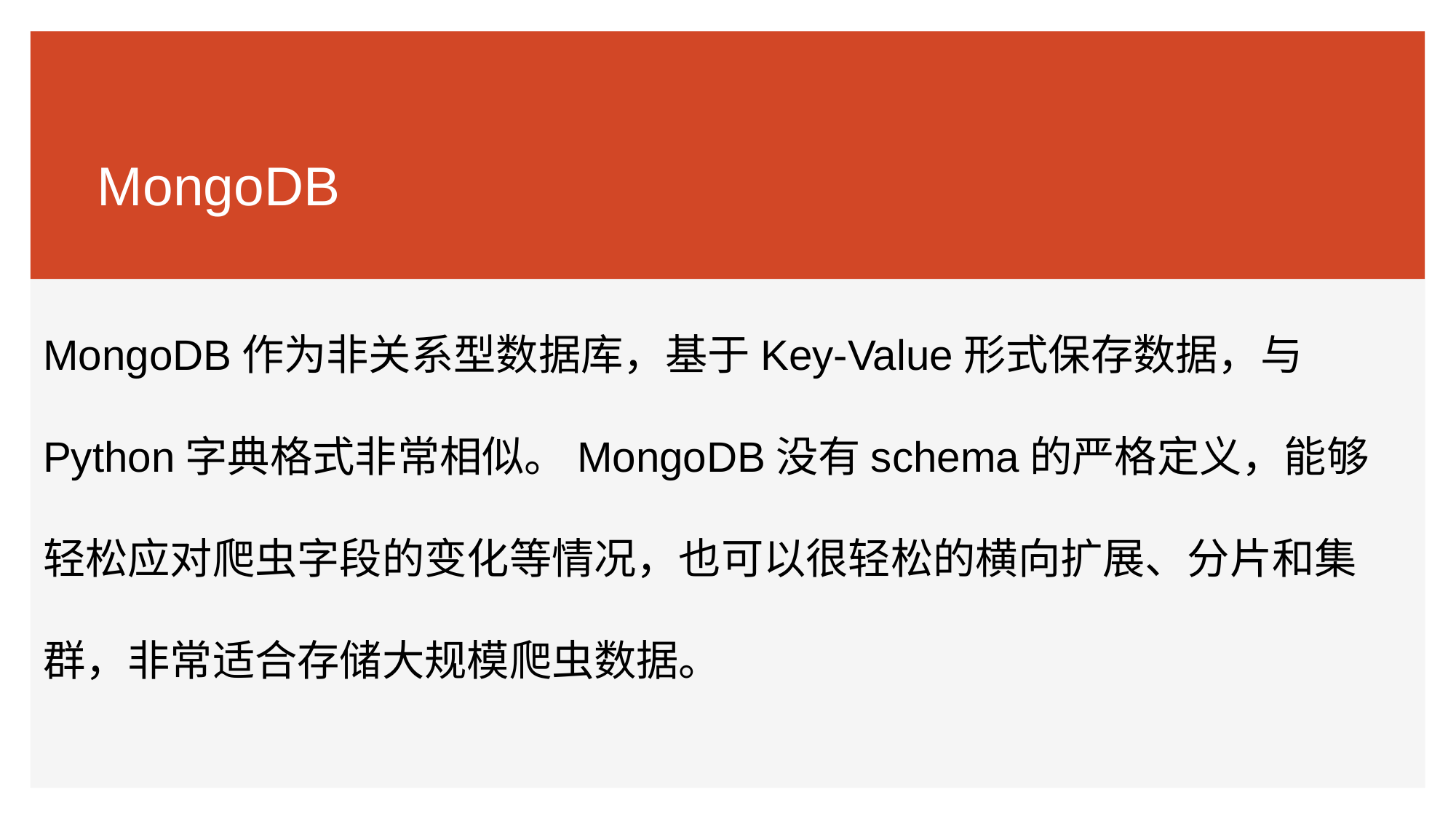

# MongoDB
MongoDB作为非关系型数据库，基于Key-Value形式保存数据，与Python字典格式非常相似。MongoDB没有schema的严格定义，能够轻松应对爬虫字段的变化等情况，也可以很轻松的横向扩展、分片和集群，非常适合存储大规模爬虫数据。